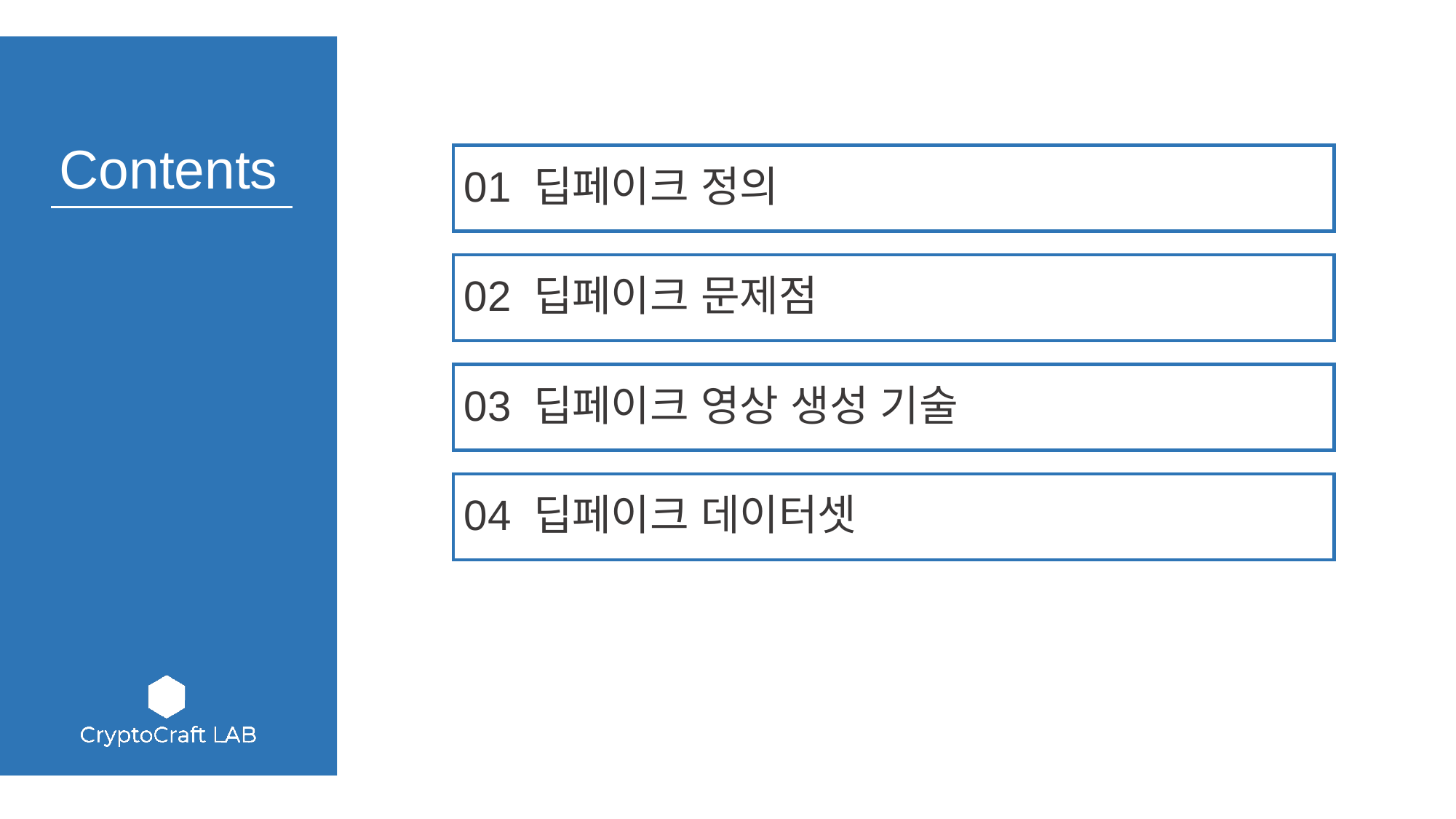

01 딥페이크 정의
02 딥페이크 문제점
03 딥페이크 영상 생성 기술
04 딥페이크 데이터셋